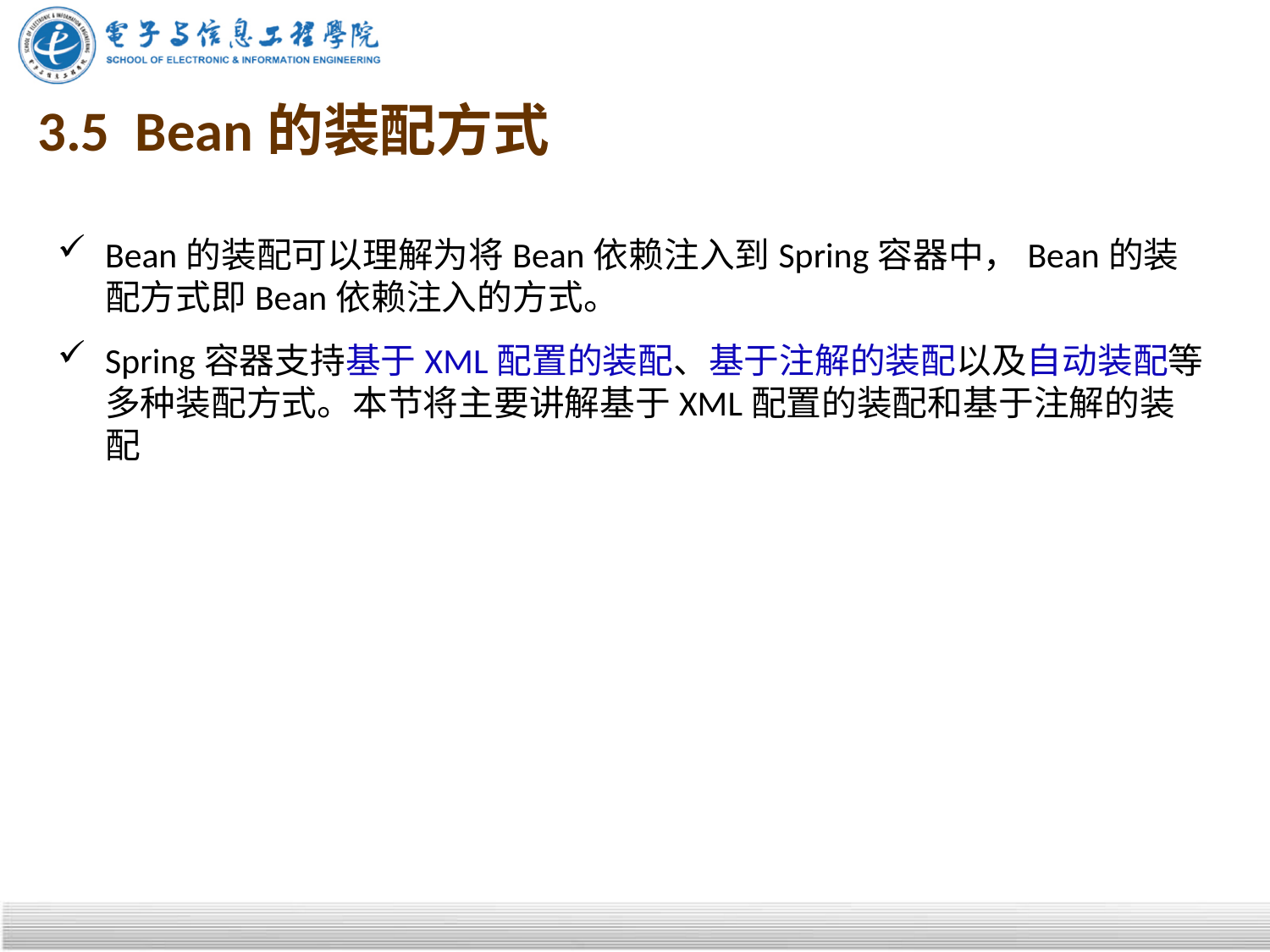

# 3.5  Bean的装配方式
Bean的装配可以理解为将Bean依赖注入到Spring容器中，Bean的装配方式即Bean依赖注入的方式。
Spring容器支持基于XML配置的装配、基于注解的装配以及自动装配等多种装配方式。本节将主要讲解基于XML配置的装配和基于注解的装配